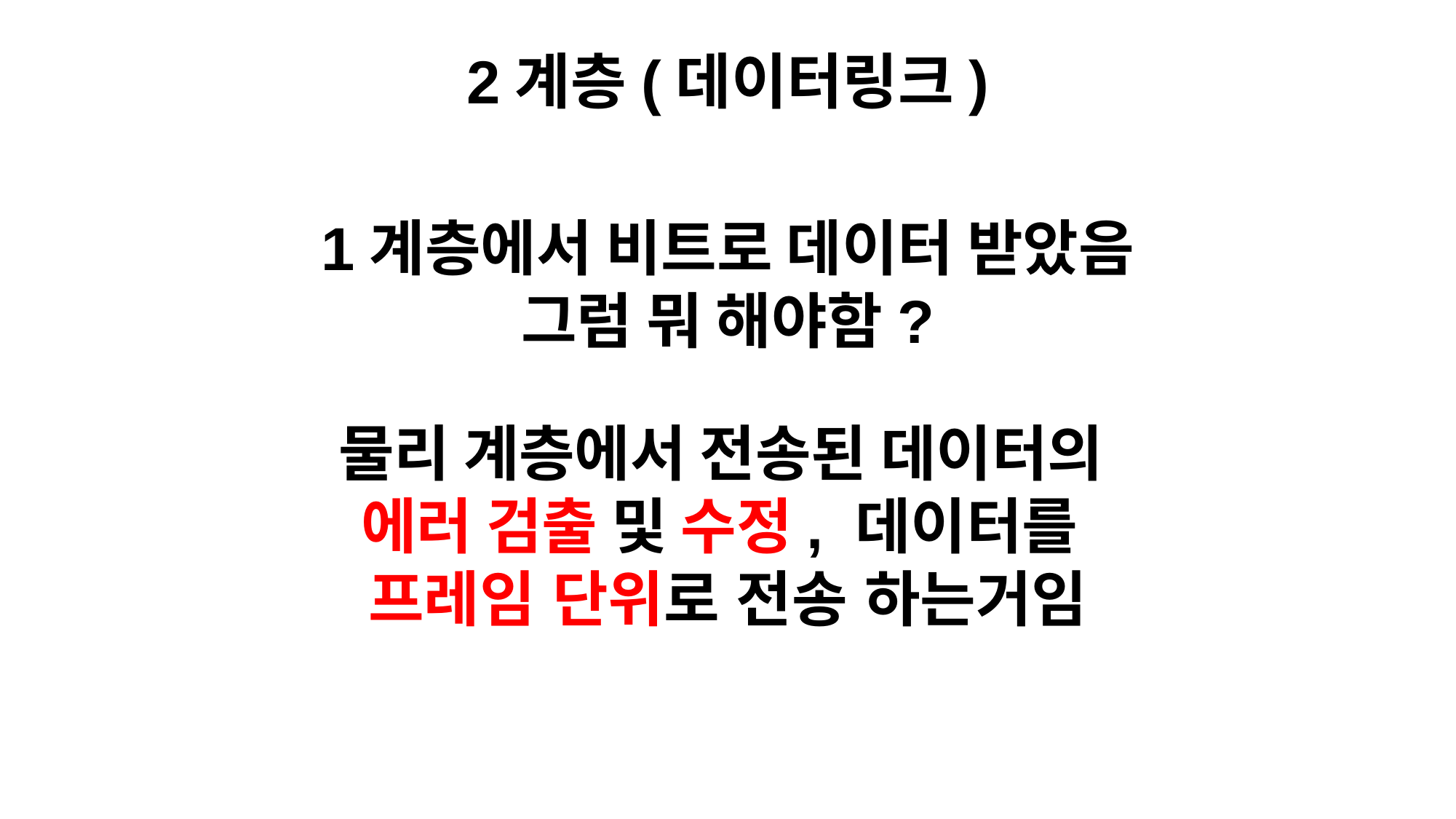

2계층(데이터링크)
1계층에서 비트로 데이터 받았음
그럼 뭐 해야함?
물리 계층에서 전송된 데이터의
에러 검출 및 수정, 데이터를
프레임 단위로 전송 하는거임